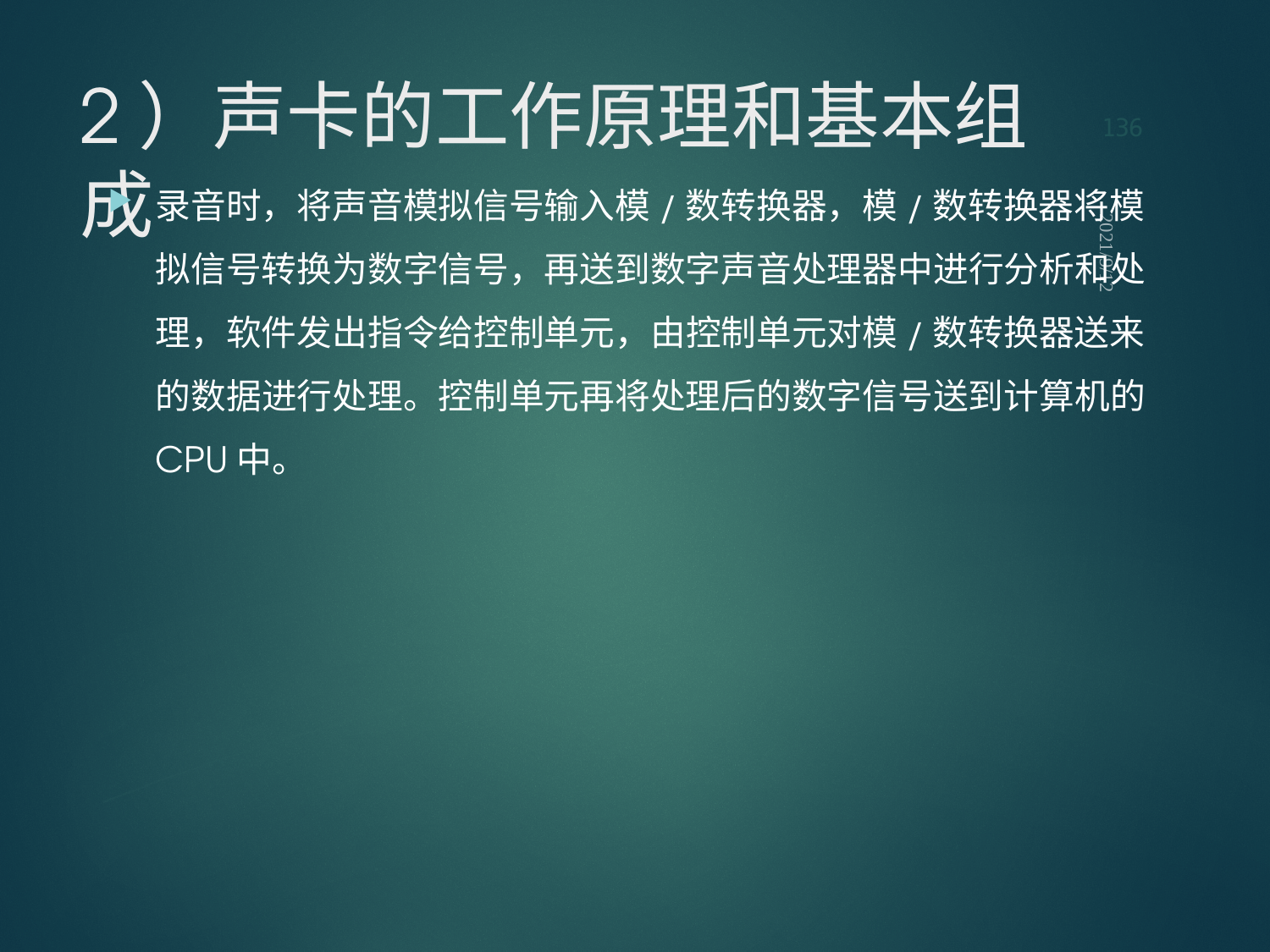

136
# 2）声卡的工作原理和基本组成
录音时，将声音模拟信号输入模/数转换器，模/数转换器将模拟信号转换为数字信号，再送到数字声音处理器中进行分析和处理，软件发出指令给控制单元，由控制单元对模/数转换器送来的数据进行处理。控制单元再将处理后的数字信号送到计算机的CPU中。
2021/9/12